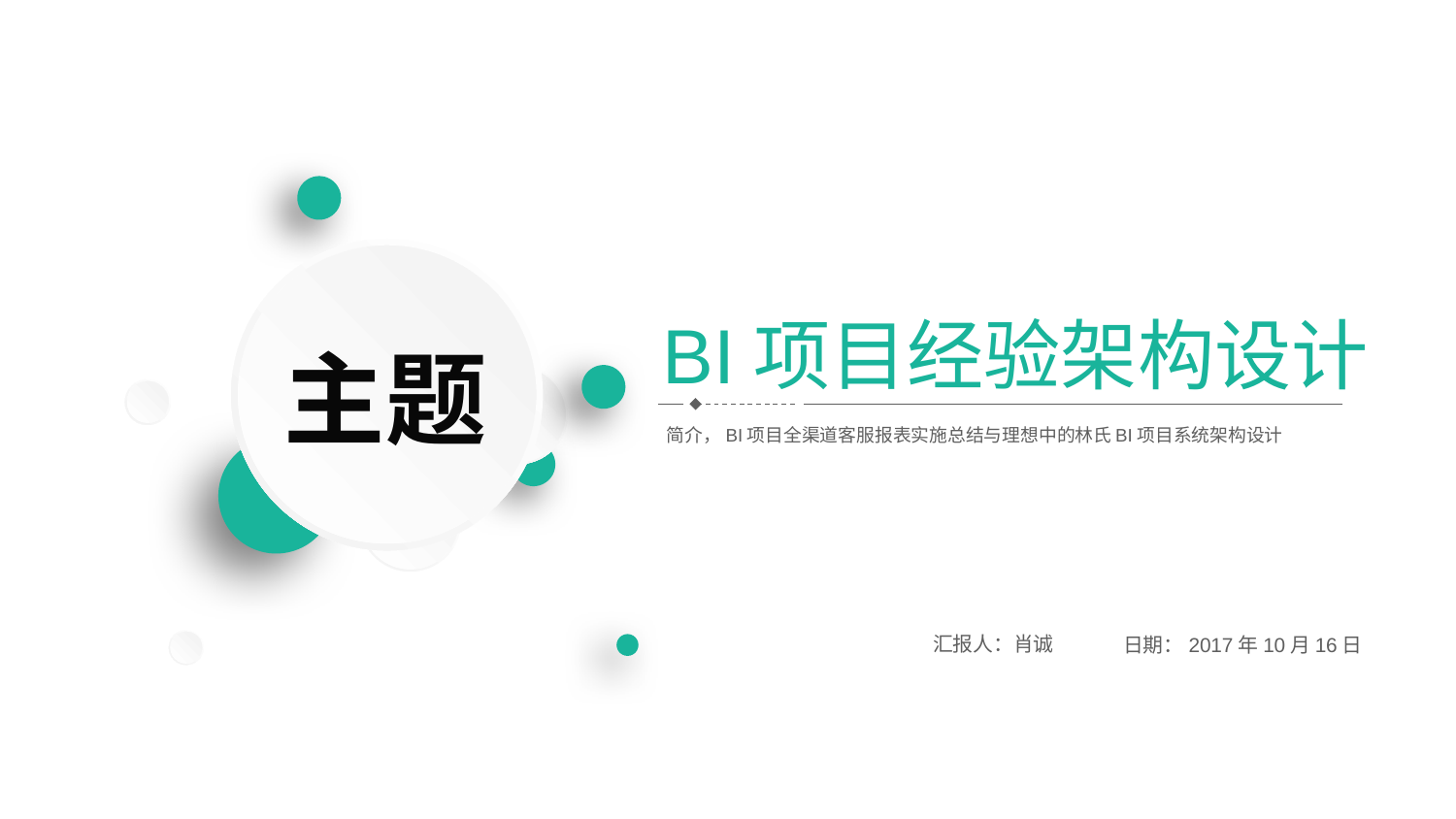

BI项目经验架构设计
主题

简介，BI项目全渠道客服报表实施总结与理想中的林氏BI项目系统架构设计

汇报人：肖诚
日期：2017年10月16日